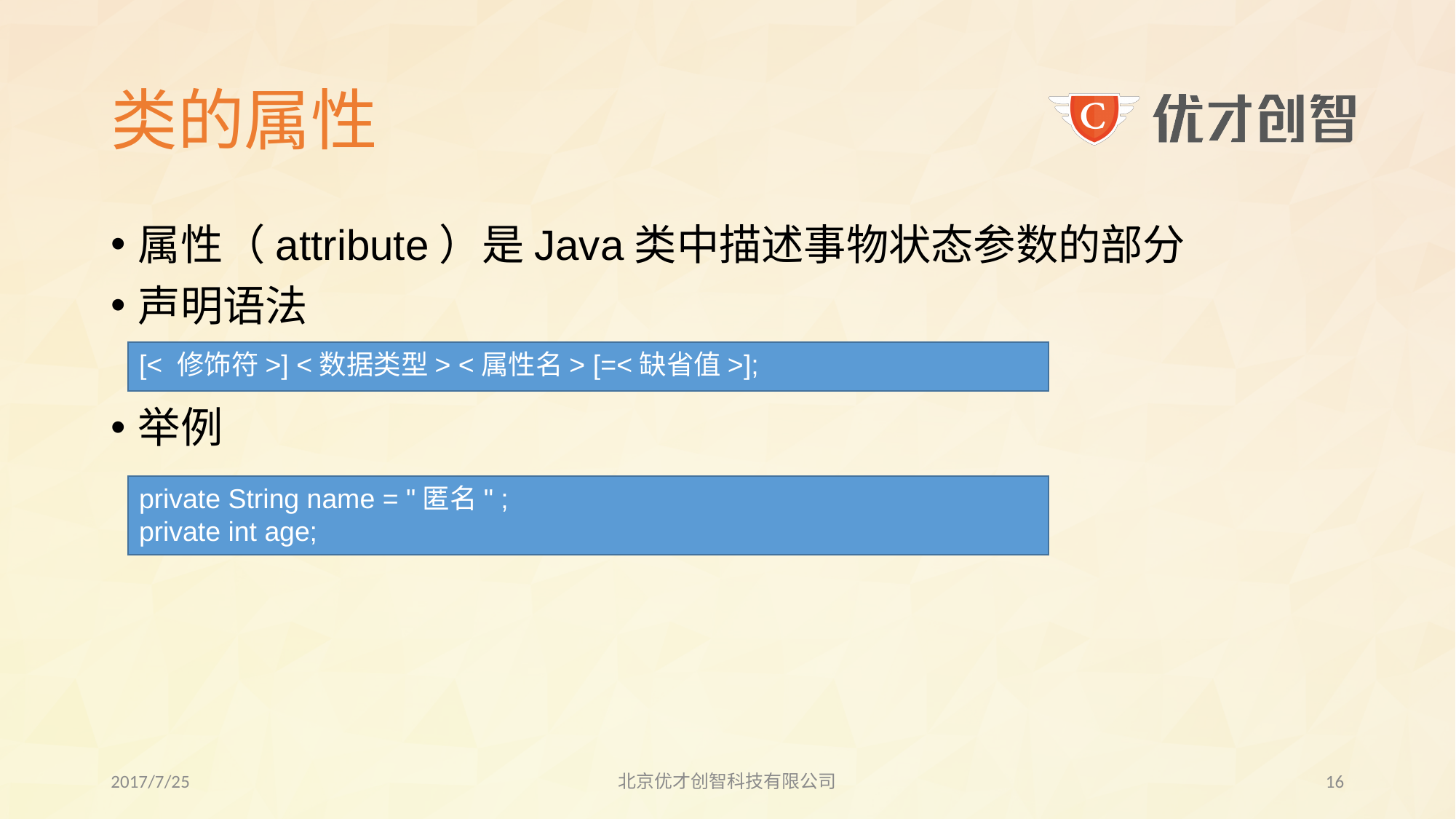

# 类的属性
属性（attribute）是Java类中描述事物状态参数的部分
声明语法

举例
[< 修饰符>] <数据类型> <属性名> [=<缺省值>];
private String name = "匿名" ;
private int age;
2017/7/25
北京优才创智科技有限公司
16